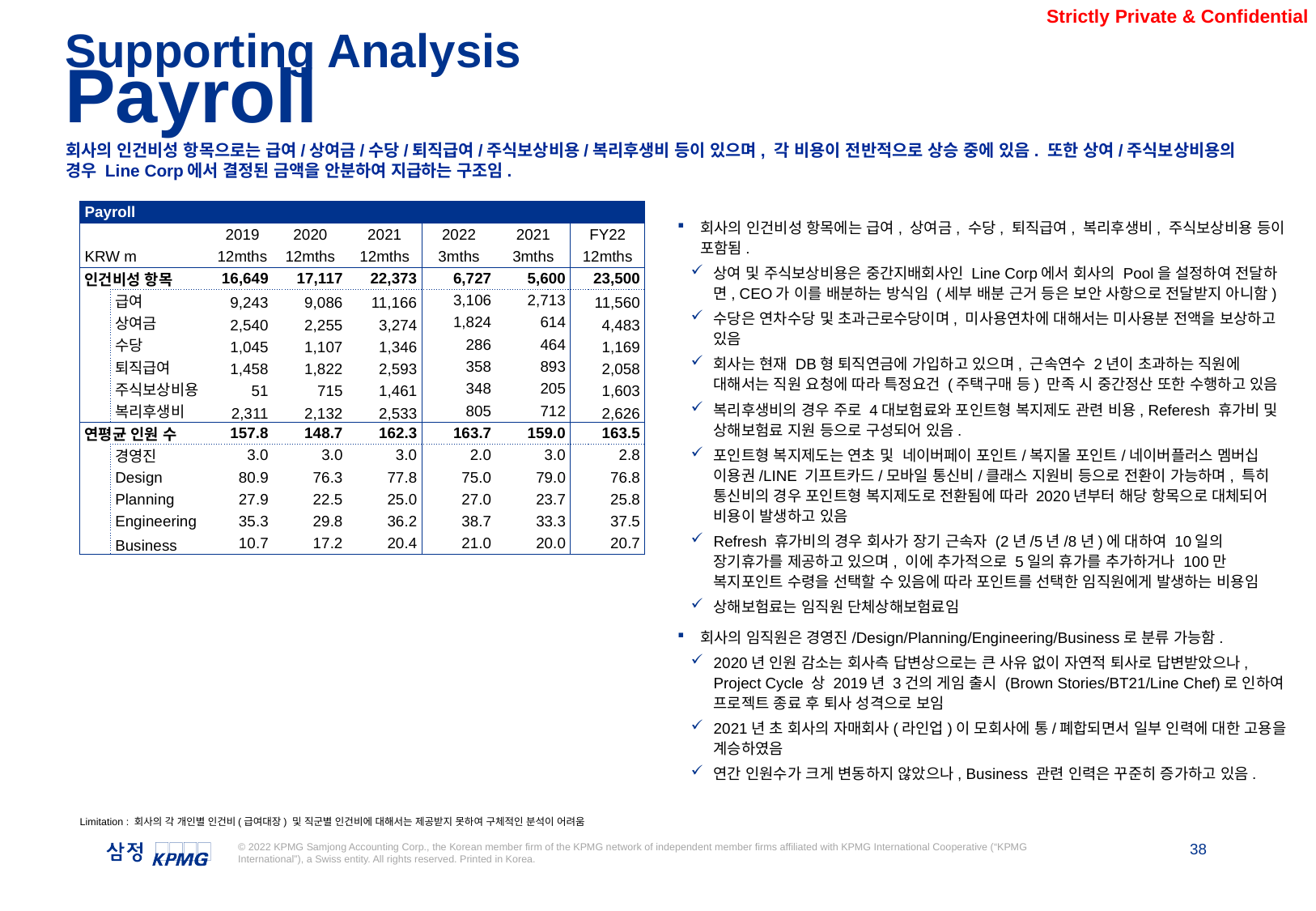

Supporting Analysis
Payroll
회사의 인건비성 항목으로는 급여/상여금/수당/퇴직급여/주식보상비용/복리후생비 등이 있으며, 각 비용이 전반적으로 상승 중에 있음. 또한 상여/주식보상비용의 경우 Line Corp에서 결정된 금액을 안분하여 지급하는 구조임.
| Payroll |  |  |  |  |  |  |  |
| --- | --- | --- | --- | --- | --- | --- | --- |
|  |  | 2019 | 2020 | 2021 | 2022 | 2021 | FY22 |
| KRW m |  | 12mths | 12mths | 12mths | 3mths | 3mths | 12mths |
| 인건비성 항목 |  | 16,649 | 17,117 | 22,373 | 6,727 | 5,600 | 23,500 |
|  | 급여 | 9,243 | 9,086 | 11,166 | 3,106 | 2,713 | 11,560 |
|  | 상여금 | 2,540 | 2,255 | 3,274 | 1,824 | 614 | 4,483 |
|  | 수당 | 1,045 | 1,107 | 1,346 | 286 | 464 | 1,169 |
|  | 퇴직급여 | 1,458 | 1,822 | 2,593 | 358 | 893 | 2,058 |
|  | 주식보상비용 | 51 | 715 | 1,461 | 348 | 205 | 1,603 |
|  | 복리후생비 | 2,311 | 2,132 | 2,533 | 805 | 712 | 2,626 |
| 연평균 인원 수 |  | 157.8 | 148.7 | 162.3 | 163.7 | 159.0 | 163.5 |
|  | 경영진 | 3.0 | 3.0 | 3.0 | 2.0 | 3.0 | 2.8 |
|  | Design | 80.9 | 76.3 | 77.8 | 75.0 | 79.0 | 76.8 |
|  | Planning | 27.9 | 22.5 | 25.0 | 27.0 | 23.7 | 25.8 |
|  | Engineering | 35.3 | 29.8 | 36.2 | 38.7 | 33.3 | 37.5 |
|  | Business | 10.7 | 17.2 | 20.4 | 21.0 | 20.0 | 20.7 |
회사의 인건비성 항목에는 급여, 상여금, 수당, 퇴직급여, 복리후생비, 주식보상비용 등이 포함됨.
상여 및 주식보상비용은 중간지배회사인 Line Corp에서 회사의 Pool을 설정하여 전달하면, CEO가 이를 배분하는 방식임 (세부 배분 근거 등은 보안 사항으로 전달받지 아니함)
수당은 연차수당 및 초과근로수당이며, 미사용연차에 대해서는 미사용분 전액을 보상하고 있음
회사는 현재 DB형 퇴직연금에 가입하고 있으며, 근속연수 2년이 초과하는 직원에 대해서는 직원 요청에 따라 특정요건 (주택구매 등) 만족 시 중간정산 또한 수행하고 있음
복리후생비의 경우 주로 4대보험료와 포인트형 복지제도 관련 비용, Referesh 휴가비 및 상해보험료 지원 등으로 구성되어 있음.
포인트형 복지제도는 연초 및  네이버페이 포인트/복지몰 포인트/네이버플러스 멤버십 이용권/LINE 기프트카드/모바일 통신비/클래스 지원비 등으로 전환이 가능하며, 특히 통신비의 경우 포인트형 복지제도로 전환됨에 따라 2020년부터 해당 항목으로 대체되어 비용이 발생하고 있음
Refresh 휴가비의 경우 회사가 장기 근속자 (2년/5년/8년)에 대하여 10일의 장기휴가를 제공하고 있으며, 이에 추가적으로 5일의 휴가를 추가하거나 100만 복지포인트 수령을 선택할 수 있음에 따라 포인트를 선택한 임직원에게 발생하는 비용임
상해보험료는 임직원 단체상해보험료임
회사의 임직원은 경영진/Design/Planning/Engineering/Business로 분류 가능함.
2020년 인원 감소는 회사측 답변상으로는 큰 사유 없이 자연적 퇴사로 답변받았으나, Project Cycle 상 2019년 3건의 게임 출시 (Brown Stories/BT21/Line Chef)로 인하여 프로젝트 종료 후 퇴사 성격으로 보임
2021년 초 회사의 자매회사(라인업)이 모회사에 통/폐합되면서 일부 인력에 대한 고용을 계승하였음
연간 인원수가 크게 변동하지 않았으나, Business 관련 인력은 꾸준히 증가하고 있음.

Limitation : 회사의 각 개인별 인건비(급여대장) 및 직군별 인건비에 대해서는 제공받지 못하여 구체적인 분석이 어려움